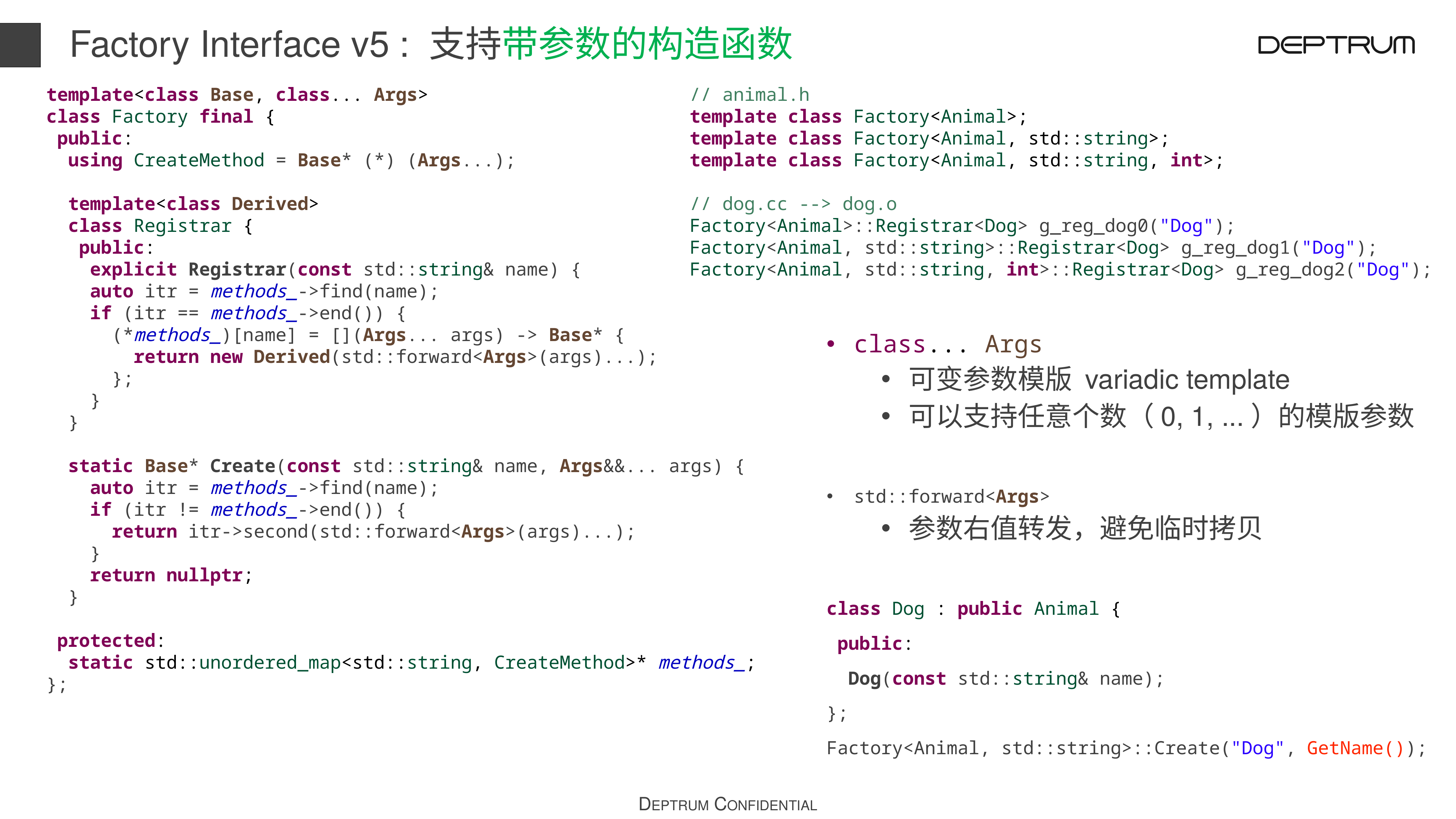

# Factory Interface v5 : 支持带参数的构造函数
7
template<class Base, class... Args>
class Factory final {
 public:
  using CreateMethod = Base* (*) (Args...);

  template<class Derived>
  class Registrar {
   public:
    explicit Registrar(const std::string& name) {
    auto itr = methods_->find(name);
    if (itr == methods_->end()) {
      (*methods_)[name] = [](Args... args) -> Base* {
        return new Derived(std::forward<Args>(args)...);
      };
    }
  }

  static Base* Create(const std::string& name, Args&&... args) {
    auto itr = methods_->find(name);
    if (itr != methods_->end()) {
      return itr->second(std::forward<Args>(args)...);
    }
    return nullptr;
  }

 protected:
  static std::unordered_map<std::string, CreateMethod>* methods_;
};

// animal.h
template class Factory<Animal>;
template class Factory<Animal, std::string>;
template class Factory<Animal, std::string, int>;

// dog.cc --> dog.o
Factory<Animal>::Registrar<Dog> g_reg_dog0("Dog");
Factory<Animal, std::string>::Registrar<Dog> g_reg_dog1("Dog");
Factory<Animal, std::string, int>::Registrar<Dog> g_reg_dog2("Dog");
class... Args
可变参数模版 variadic template
可以支持任意个数（0, 1, ...）的模版参数

std::forward<Args>
参数右值转发，避免临时拷贝

class Dog : public Animal {
 public:
  Dog(const std::string& name);
};
Factory<Animal, std::string>::Create("Dog", GetName());
DEPTRUM CONFIDENTIAL